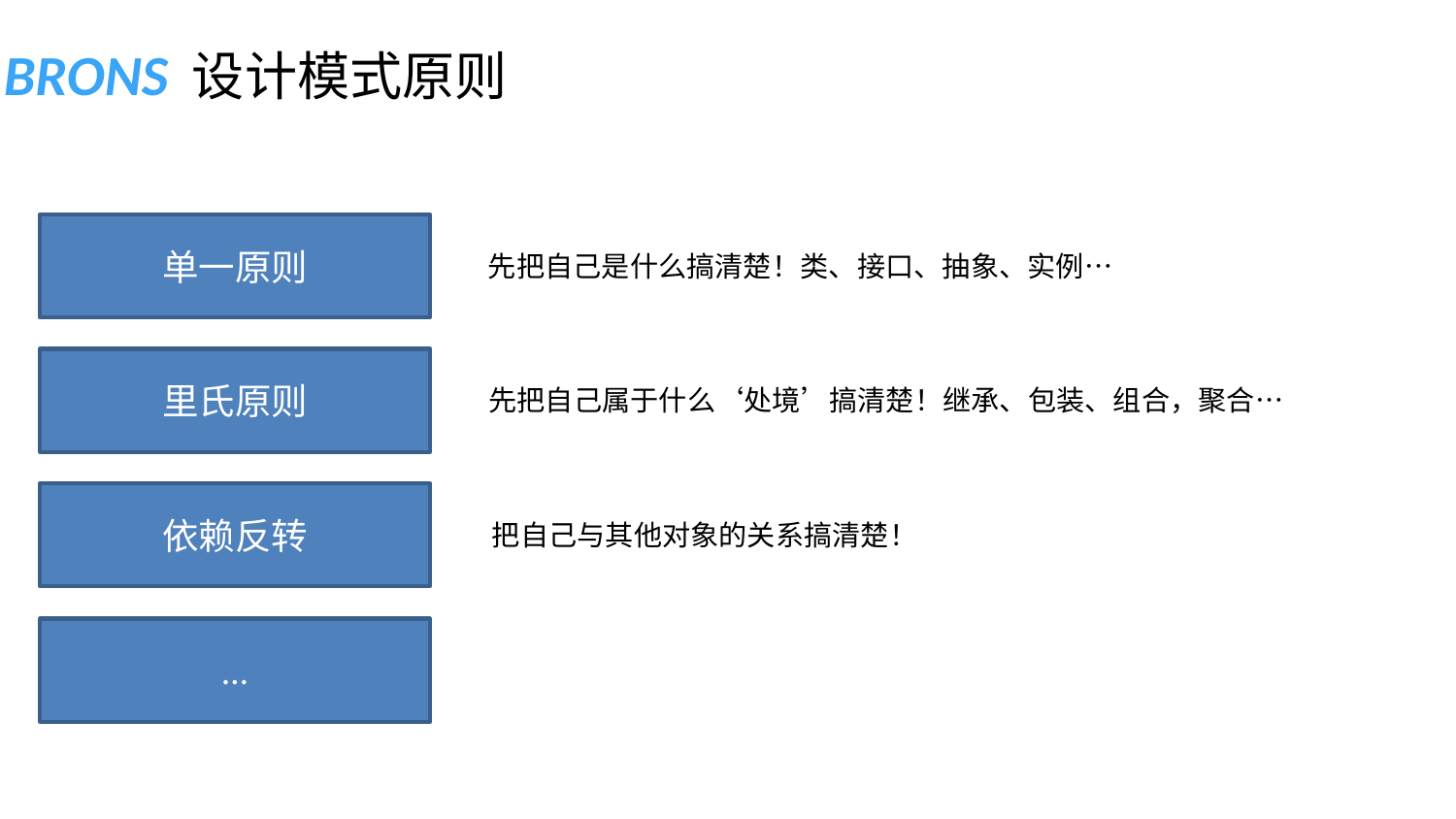

# 设计模式原则
单一原则
先把自己是什么搞清楚！类、接口、抽象、实例…
里氏原则
先把自己属于什么‘处境’搞清楚！继承、包装、组合，聚合…
依赖反转
把自己与其他对象的关系搞清楚！
…